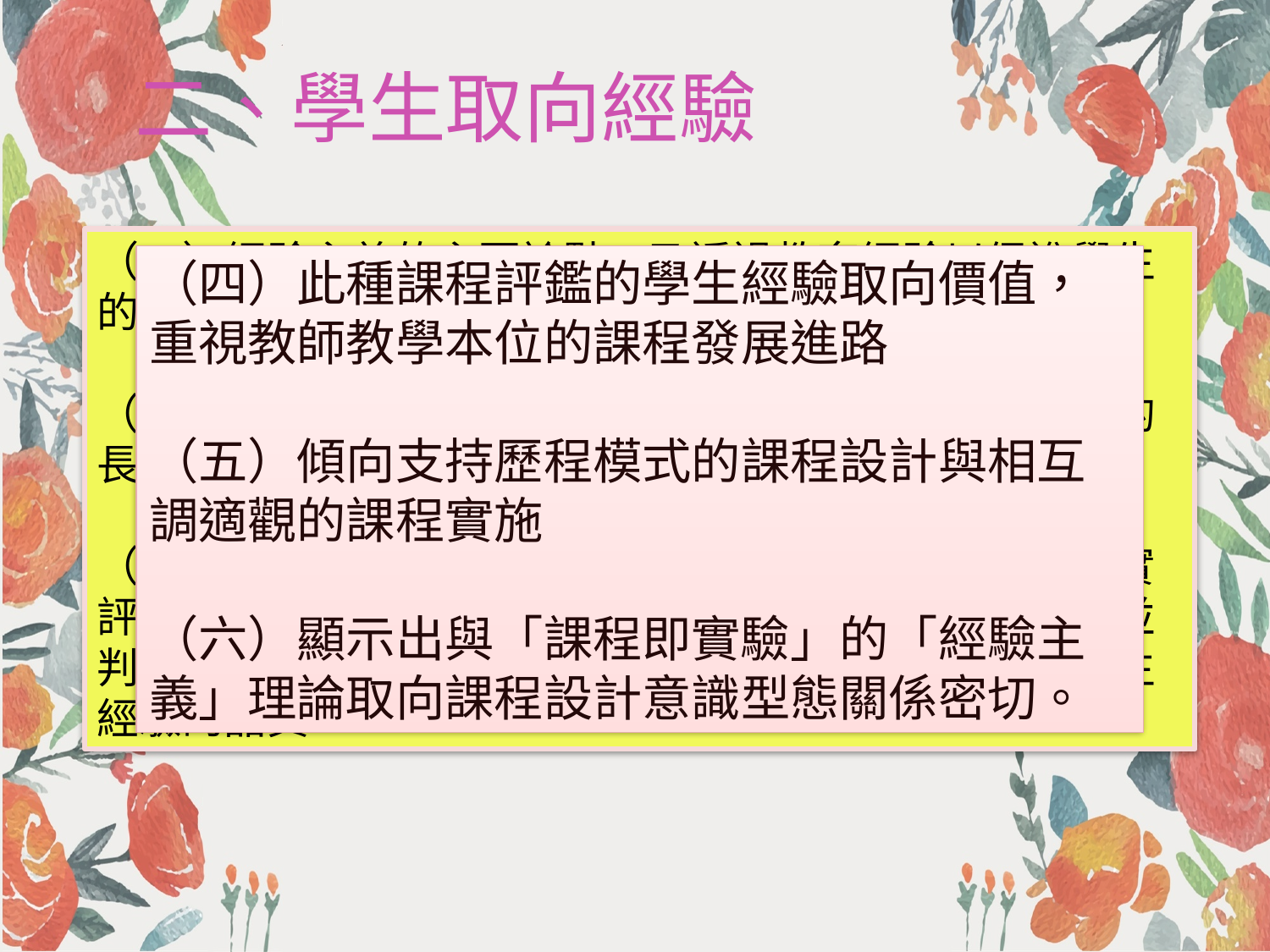

# 二、學生取向經驗
（一）經驗主義的主要論點，乃透過教育經驗以促進學生的發展，引發學生好奇心，加強學生主動學習能力。

（二）學生經驗取向的課程評鑑旨在衡鑑學生學習經驗的長短期效應。

（三）評鑑方法包括形成性評鑑、歷程本位的評鑑、真實評鑑，以瞭解學生之認知、技能、情意與人格的改變，並判定該學習程式的效能，也包括「統整評鑑」以瞭解學生經驗的品質。
（四）此種課程評鑑的學生經驗取向價值，重視教師教學本位的課程發展進路

（五）傾向支持歷程模式的課程設計與相互調適觀的課程實施

（六）顯示出與「課程即實驗」的「經驗主義」理論取向課程設計意識型態關係密切。